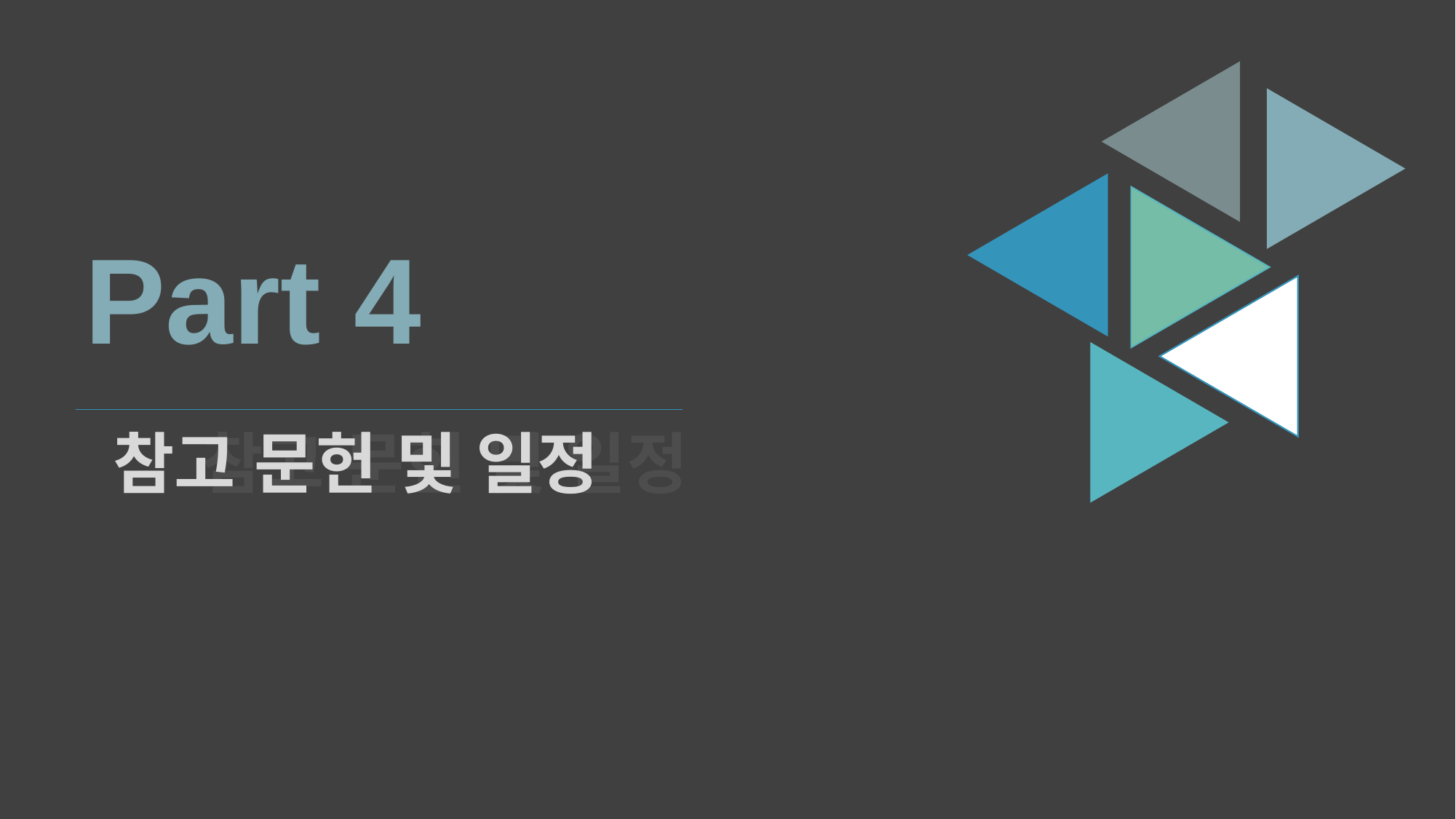

# Part 4
참고 문헌 및 일정
참고 문헌 및 일정